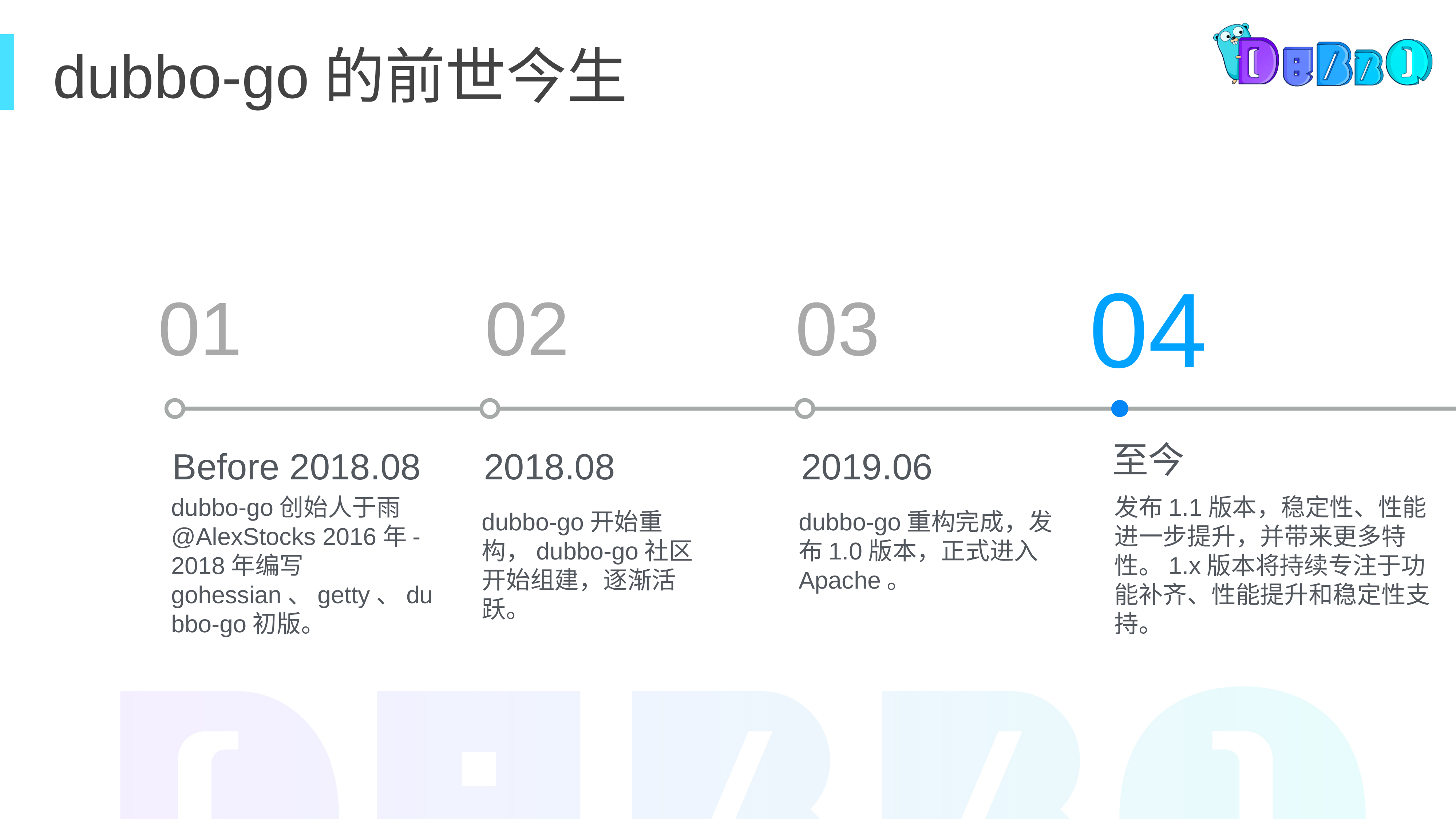

dubbo-go的前世今生
03
04
01
02

至今
Before 2018.08
2018.08
2019.06
dubbo-go创始人于雨@AlexStocks 2016年-2018年编写gohessian、getty、dubbo-go初版。
dubbo-go开始重构，dubbo-go社区开始组建，逐渐活跃。
dubbo-go重构完成，发布1.0版本，正式进入Apache。
发布1.1版本，稳定性、性能进一步提升，并带来更多特性。1.x版本将持续专注于功能补齐、性能提升和稳定性支持。